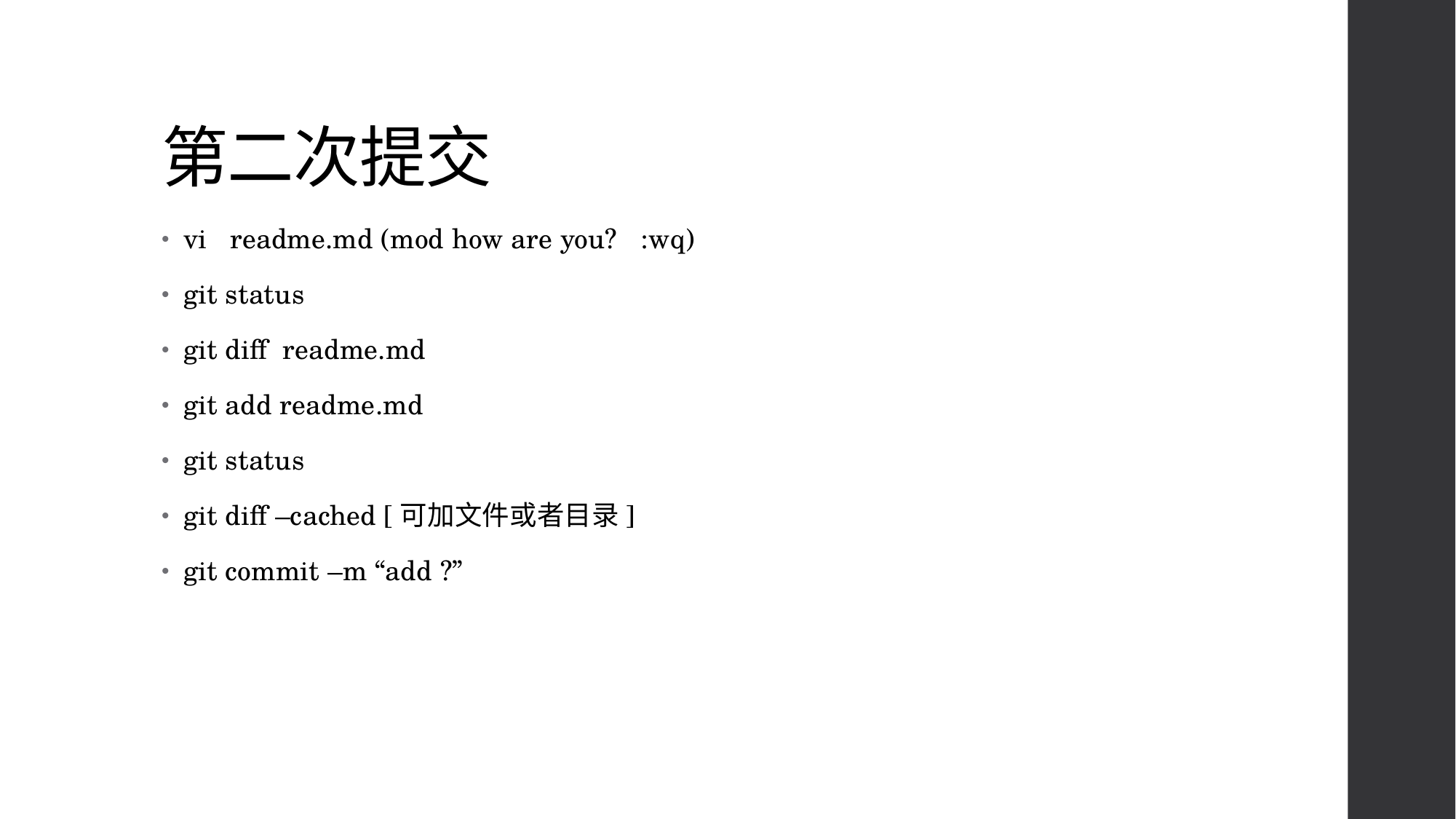

# 第二次提交
vi   readme.md (mod how are you?   :wq)
git status
git diff  readme.md
git add readme.md
git status
git diff –cached [可加文件或者目录]
git commit –m “add ?”